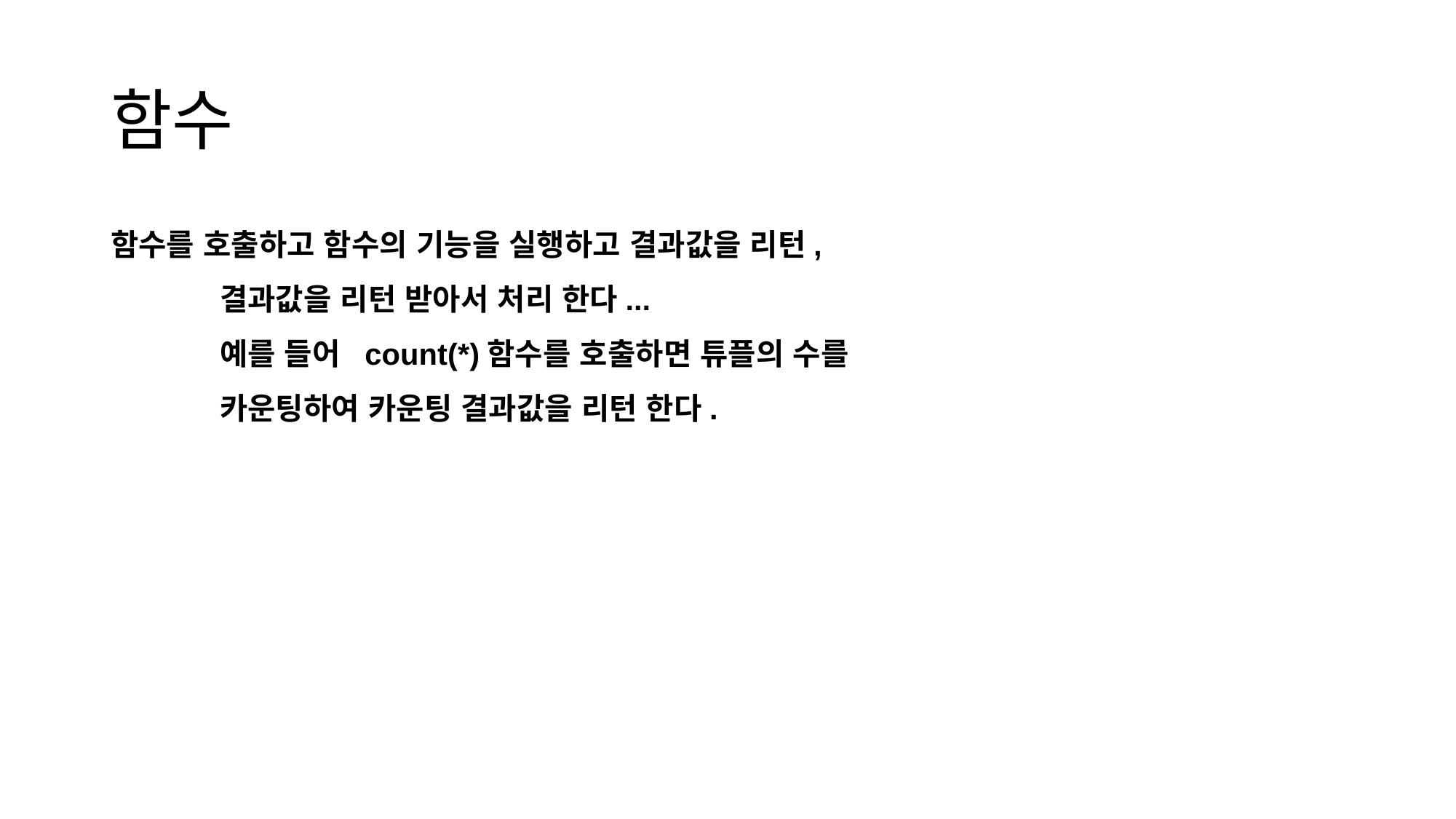

# 함수
함수를 호출하고 함수의 기능을 실행하고 결과값을 리턴,
	결과값을 리턴 받아서 처리 한다...
	예를 들어  count(*)함수를 호출하면 튜플의 수를
	카운팅하여 카운팅 결과값을 리턴 한다.